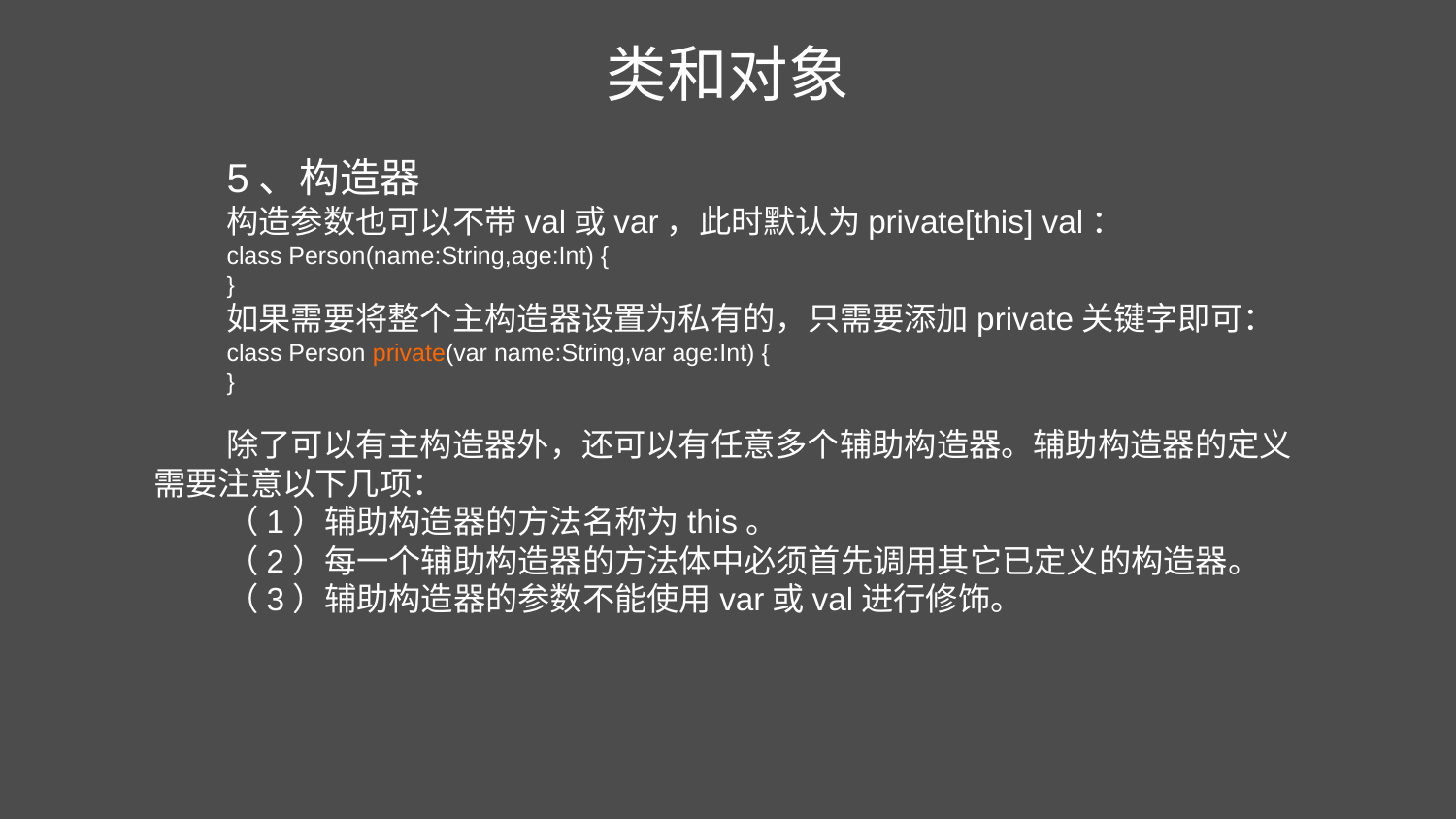

类和对象

5、构造器
构造参数也可以不带val或var，此时默认为private[this] val：
class Person(name:String,age:Int) {
}
如果需要将整个主构造器设置为私有的，只需要添加private关键字即可：
class Person private(var name:String,var age:Int) {
}

除了可以有主构造器外，还可以有任意多个辅助构造器。辅助构造器的定义需要注意以下几项：
（1）辅助构造器的方法名称为this。
（2）每一个辅助构造器的方法体中必须首先调用其它已定义的构造器。
（3）辅助构造器的参数不能使用var或val进行修饰。